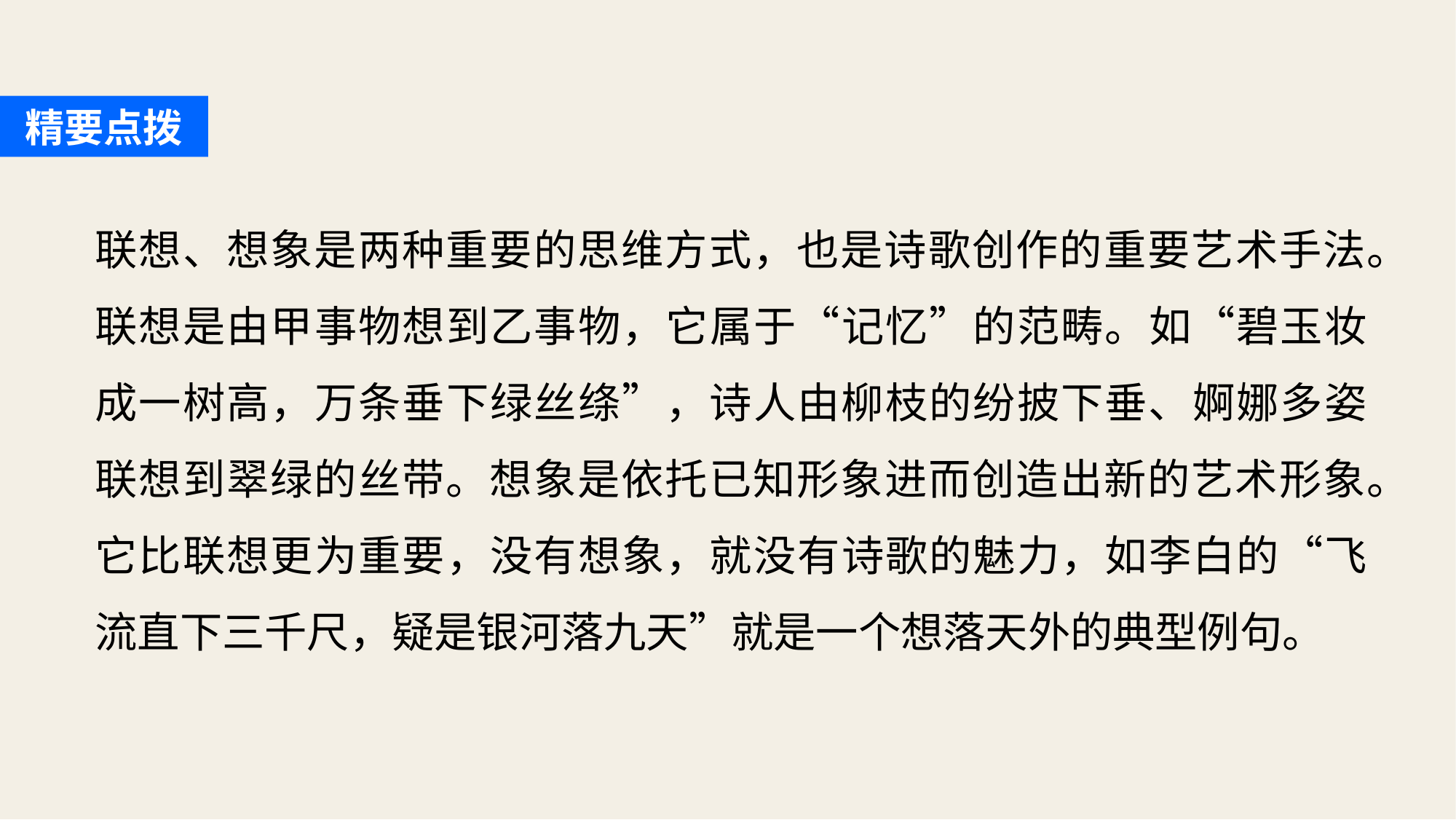

精要点拨
联想、想象是两种重要的思维方式，也是诗歌创作的重要艺术手法。联想是由甲事物想到乙事物，它属于“记忆”的范畴。如“碧玉妆成一树高，万条垂下绿丝绦”，诗人由柳枝的纷披下垂、婀娜多姿联想到翠绿的丝带。想象是依托已知形象进而创造出新的艺术形象。它比联想更为重要，没有想象，就没有诗歌的魅力，如李白的“飞流直下三千尺，疑是银河落九天”就是一个想落天外的典型例句。